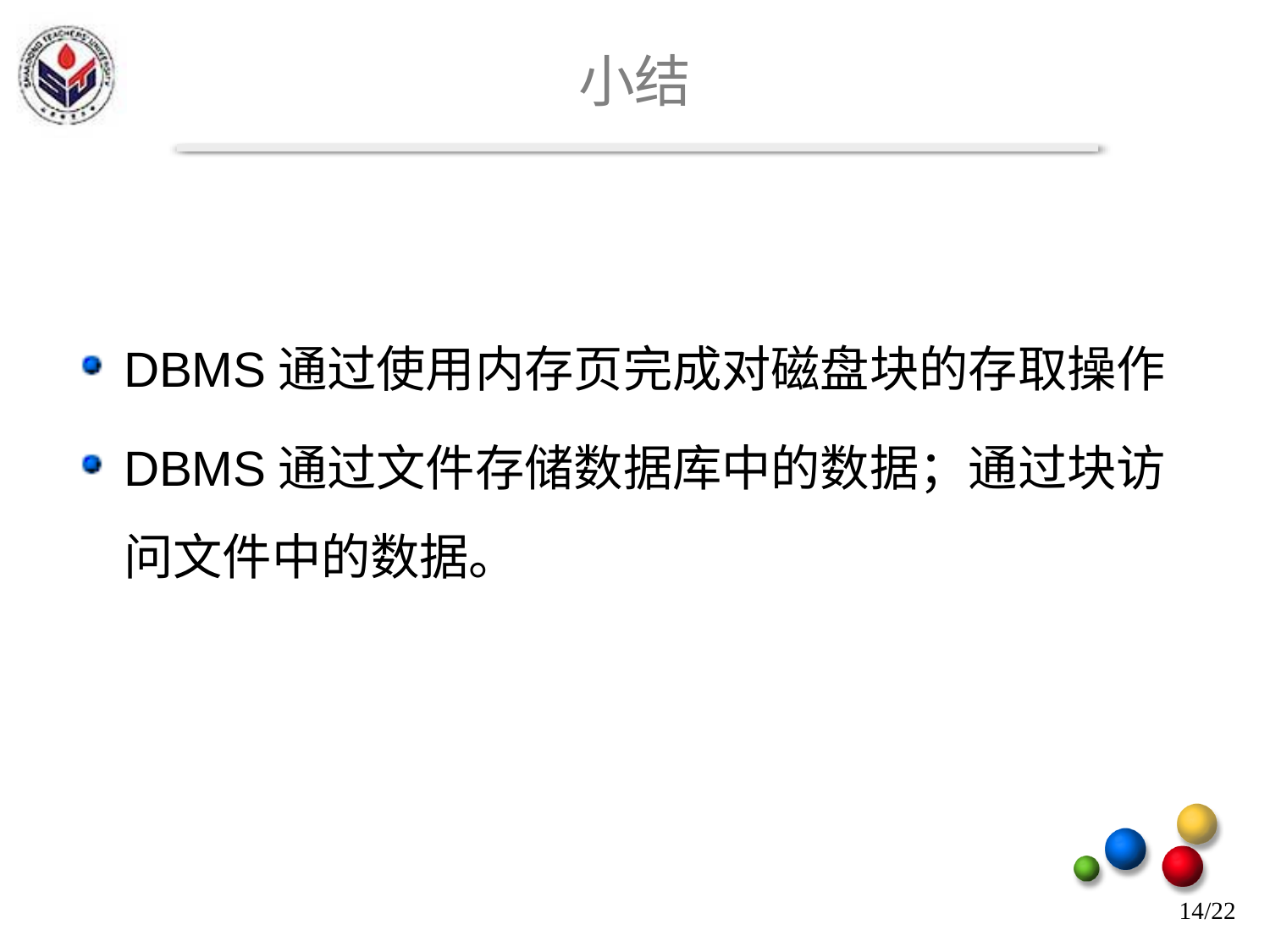

# 小结

DBMS通过使用内存页完成对磁盘块的存取操作
DBMS通过文件存储数据库中的数据；通过块访问文件中的数据。

14/22